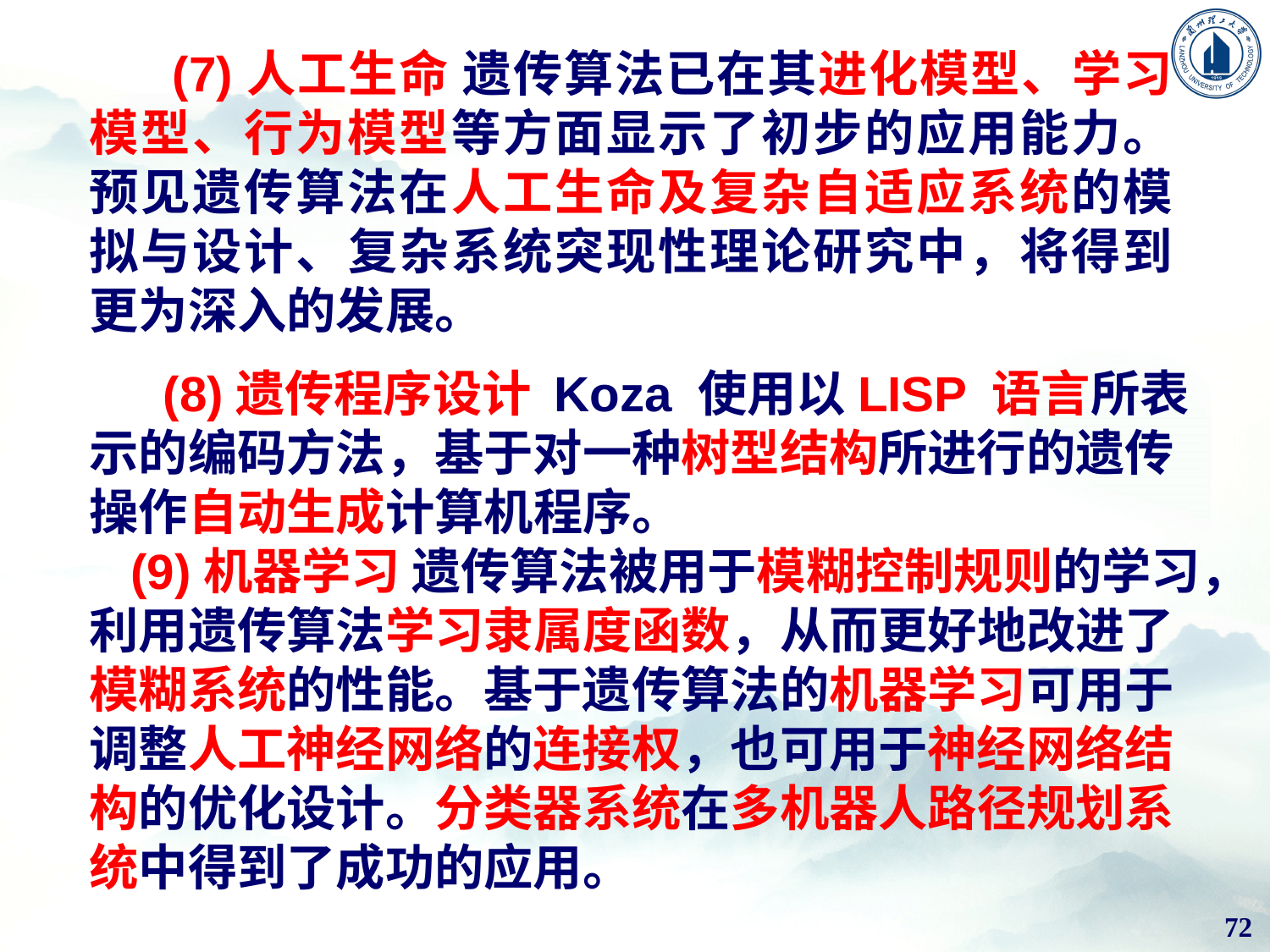

(7)人工生命 遗传算法已在其进化模型、学习模型、行为模型等方面显示了初步的应用能力。预见遗传算法在人工生命及复杂自适应系统的模拟与设计、复杂系统突现性理论研究中，将得到更为深入的发展。

      (8)遗传程序设计 Koza 使用以LISP 语言所表示的编码方法，基于对一种树型结构所进行的遗传操作自动生成计算机程序。
   (9)机器学习 遗传算法被用于模糊控制规则的学习，利用遗传算法学习隶属度函数，从而更好地改进了模糊系统的性能。基于遗传算法的机器学习可用于调整人工神经网络的连接权，也可用于神经网络结构的优化设计。分类器系统在多机器人路径规划系统中得到了成功的应用。
72